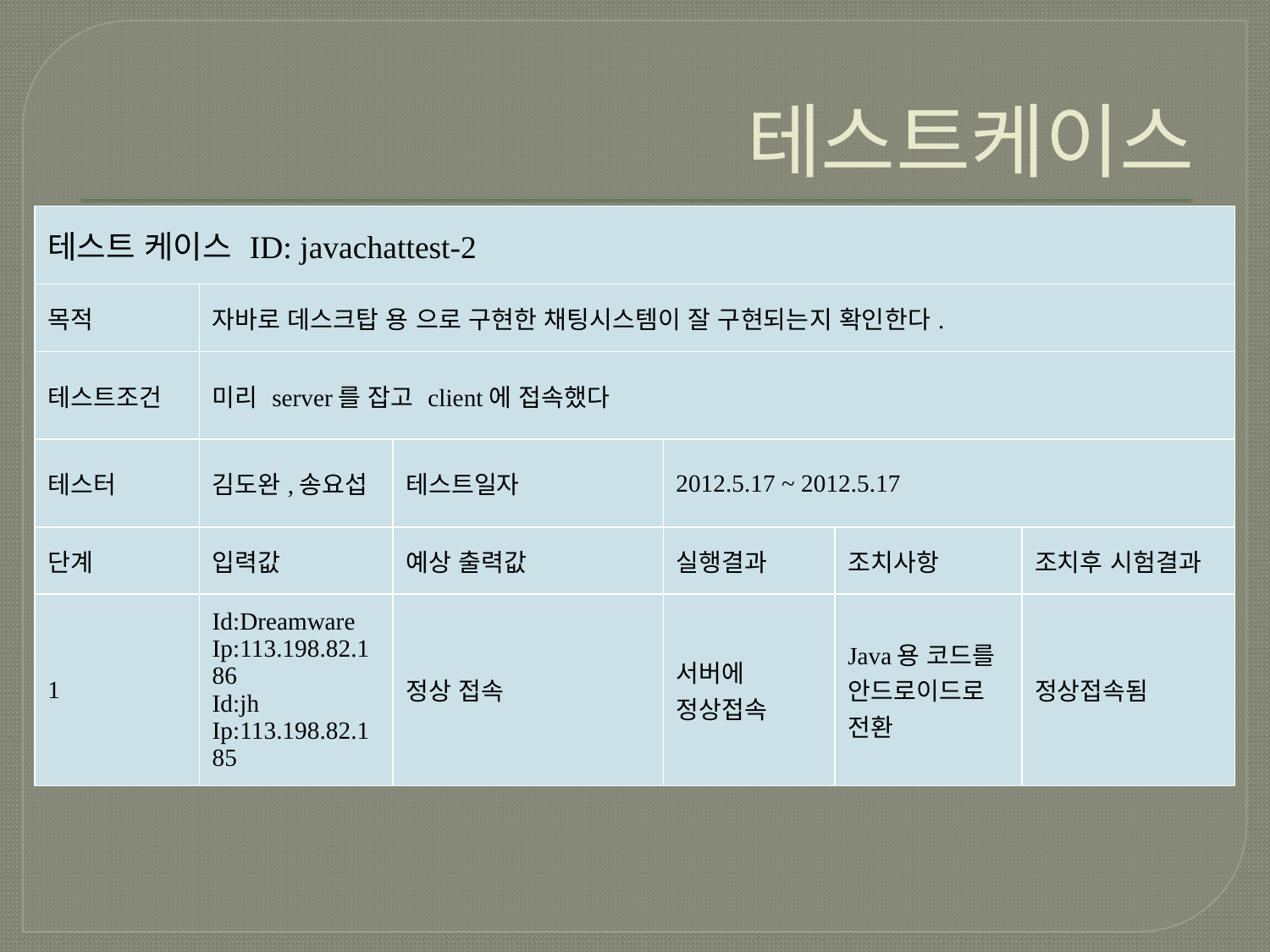

# 테스트케이스
| 테스트 케이스 ID: javachattest-2 |  |  |  |  |  |
| --- | --- | --- | --- | --- | --- |
| 목적 | 자바로 데스크탑 용 으로 구현한 채팅시스템이 잘 구현되는지 확인한다. |  |  |  |  |
| 테스트조건 | 미리 server를 잡고 client에 접속했다 |  |  |  |  |
| 테스터 | 김도완,송요섭 | 테스트일자 | 2012.5.17 ~ 2012.5.17 |  |  |
| 단계 | 입력값 | 예상 출력값 | 실행결과 | 조치사항 | 조치후 시험결과 |
| 1 | Id:Dreamware Ip:113.198.82.186 Id:jh Ip:113.198.82.185 | 정상 접속 | 서버에 정상접속 | Java용 코드를 안드로이드로 전환 | 정상접속됨 |